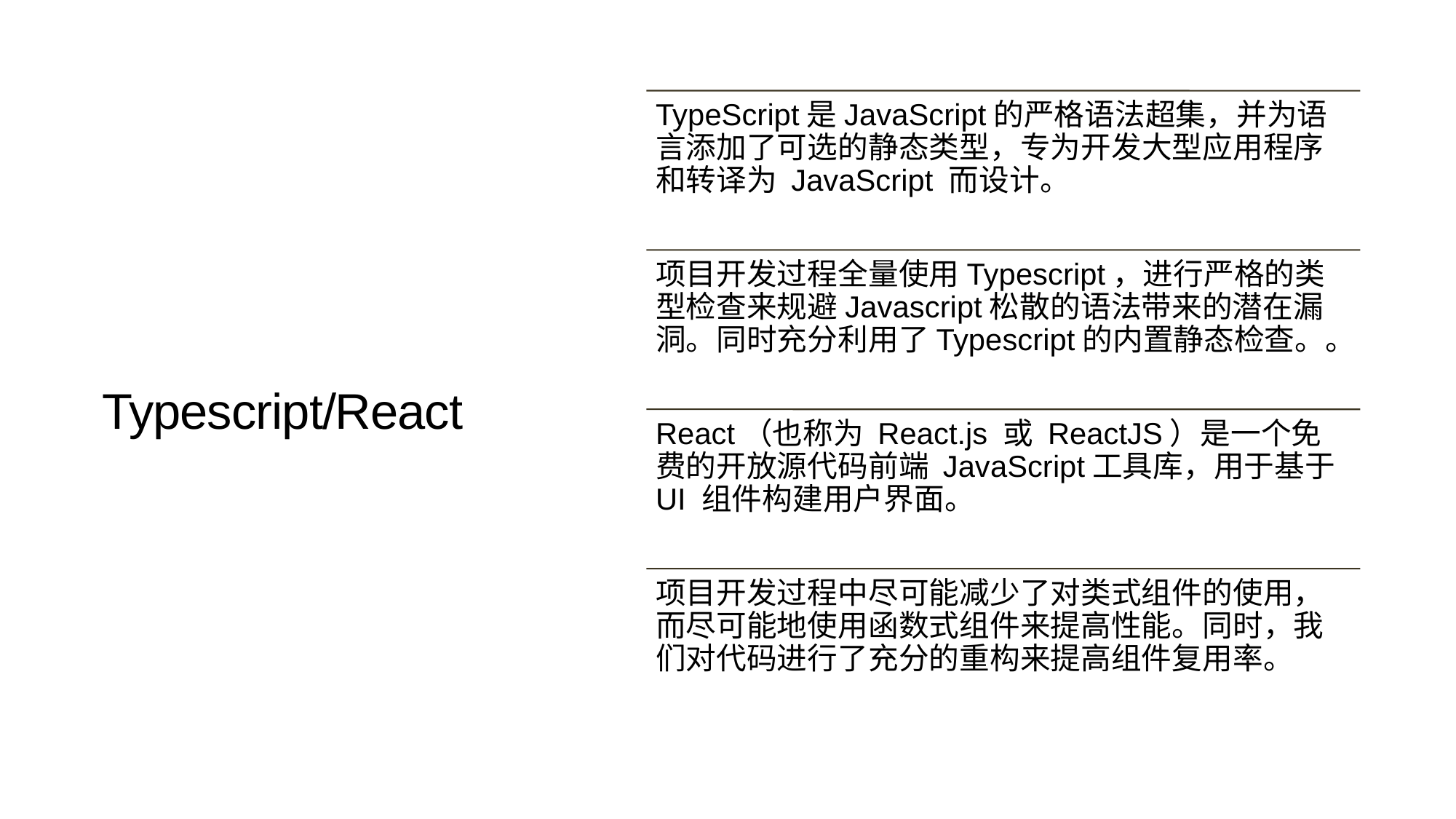

TypeScript是JavaScript的严格语法超集，并为语言添加了可选的静态类型，专为开发大型应用程序和转译为 JavaScript 而设计。
项目开发过程全量使用Typescript，进行严格的类型检查来规避Javascript松散的语法带来的潜在漏洞。同时充分利用了Typescript的内置静态检查。。
React（也称为 React.js 或 ReactJS）是一个免费的开放源代码前端 JavaScript工具库，用于基于 UI 组件构建用户界面。
项目开发过程中尽可能减少了对类式组件的使用，而尽可能地使用函数式组件来提高性能。同时，我们对代码进行了充分的重构来提高组件复用率。
# Typescript/React